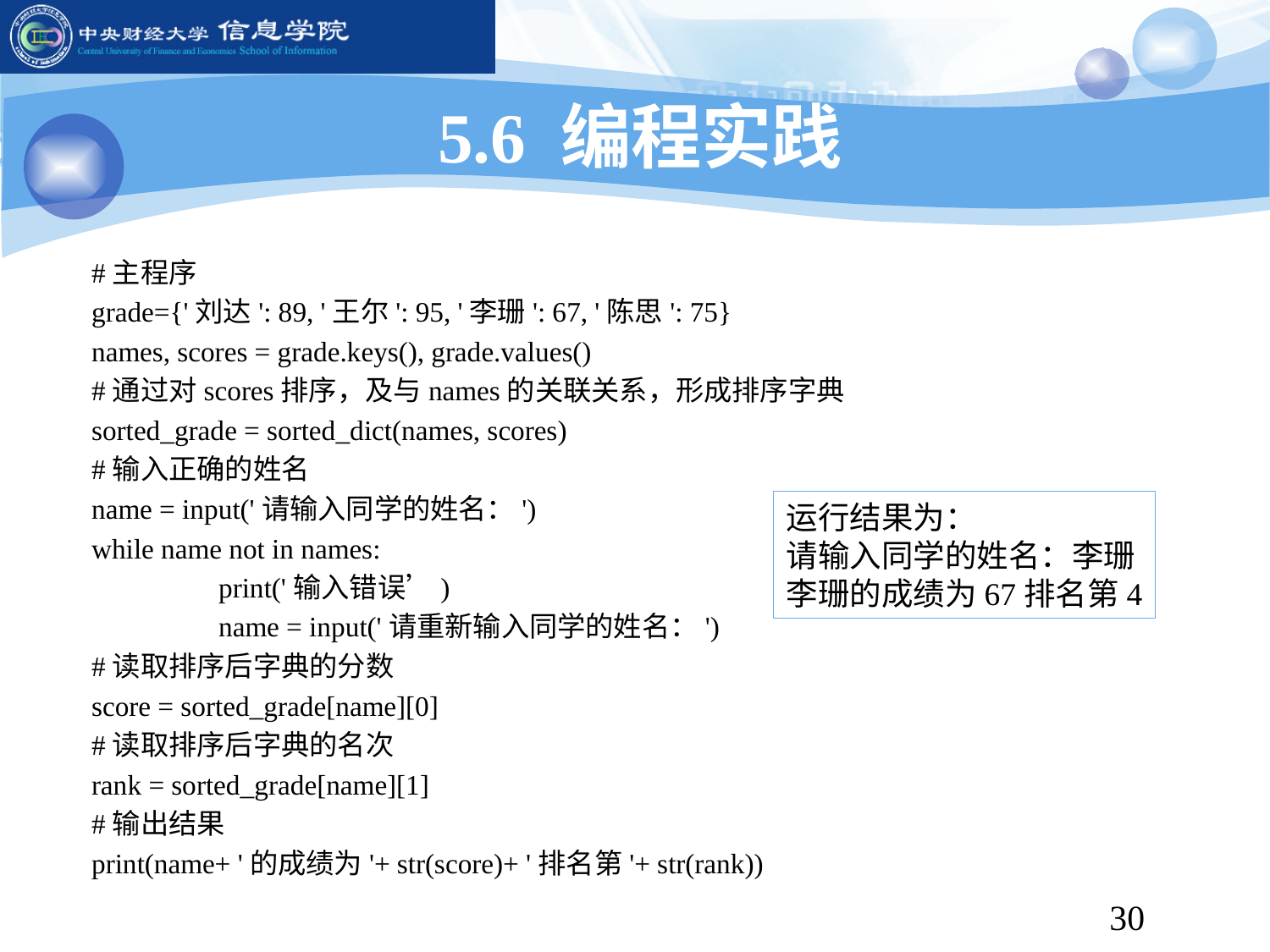

# 5.6 编程实践
#主程序
grade={'刘达': 89, '王尔': 95, '李珊': 67, '陈思': 75}
names, scores = grade.keys(), grade.values()
#通过对scores排序，及与names的关联关系，形成排序字典
sorted_grade = sorted_dict(names, scores)
#输入正确的姓名
name = input('请输入同学的姓名：')
while name not in names:
	print('输入错误’)
	name = input('请重新输入同学的姓名：')
#读取排序后字典的分数
score = sorted_grade[name][0]
#读取排序后字典的名次
rank = sorted_grade[name][1]
#输出结果
print(name+ '的成绩为'+ str(score)+ '排名第'+ str(rank))
运行结果为：
请输入同学的姓名：李珊
李珊的成绩为67排名第4